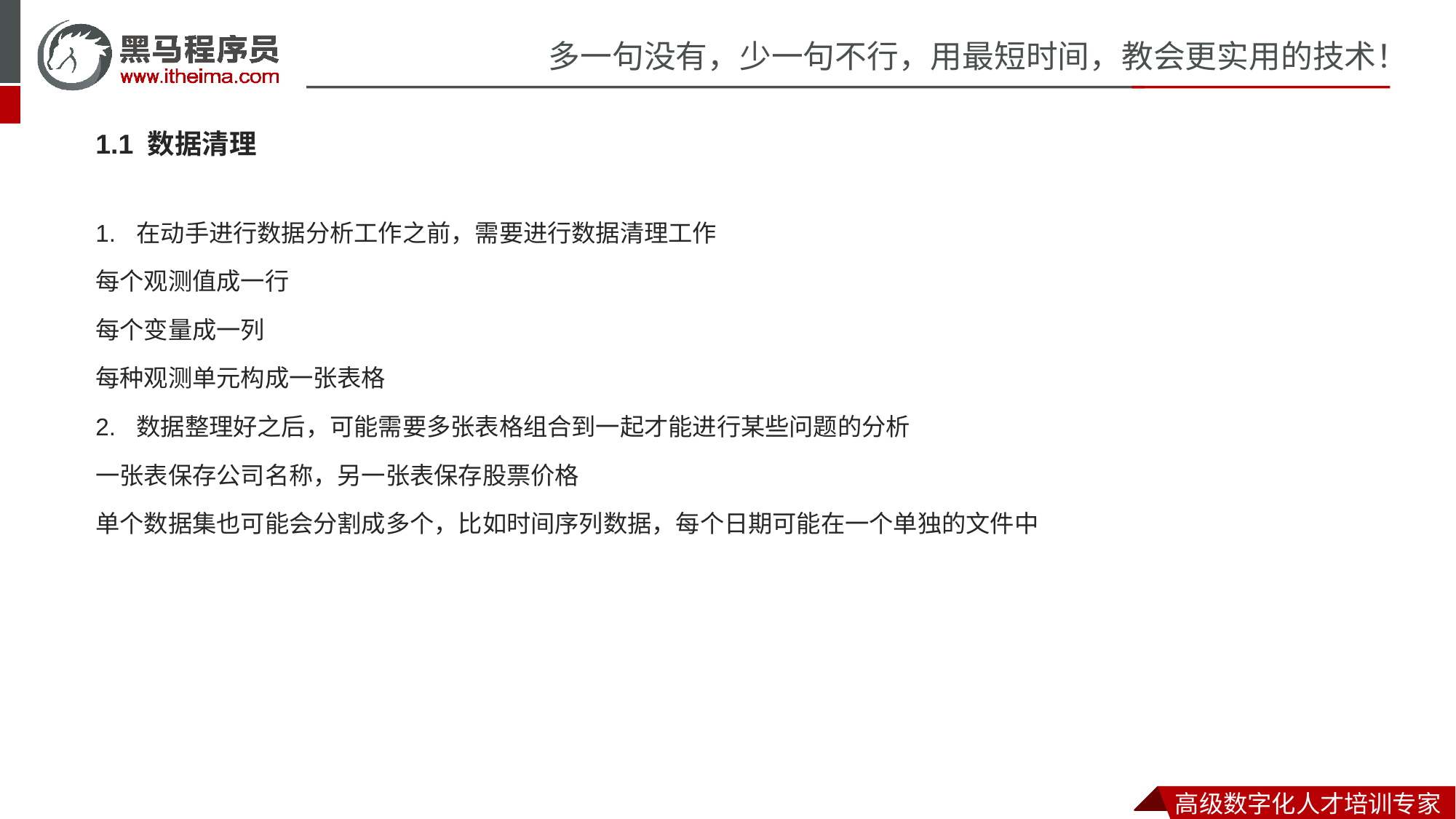

1.1 数据清理
在动手进行数据分析工作之前，需要进行数据清理工作
每个观测值成一行
每个变量成一列
每种观测单元构成一张表格
数据整理好之后，可能需要多张表格组合到一起才能进行某些问题的分析
一张表保存公司名称，另一张表保存股票价格
单个数据集也可能会分割成多个，比如时间序列数据，每个日期可能在一个单独的文件中